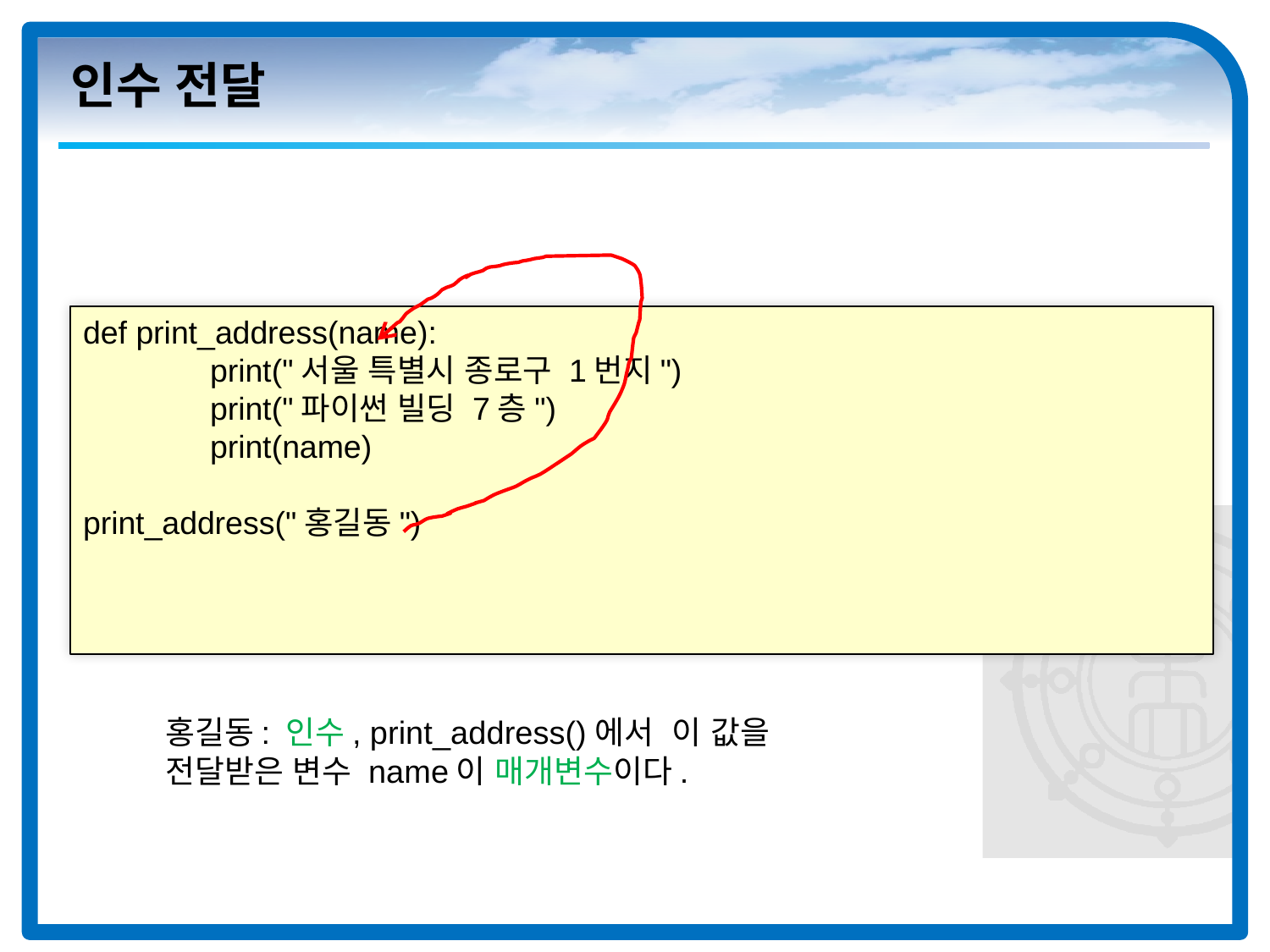

# 인수 전달

def print_address(name):
	print("서울 특별시 종로구 1번지")
	print("파이썬 빌딩 7층")
	print(name)

print_address("홍길동")
홍길동: 인수, print_address()에서  이 값을 전달받은 변수 name이 매개변수이다.